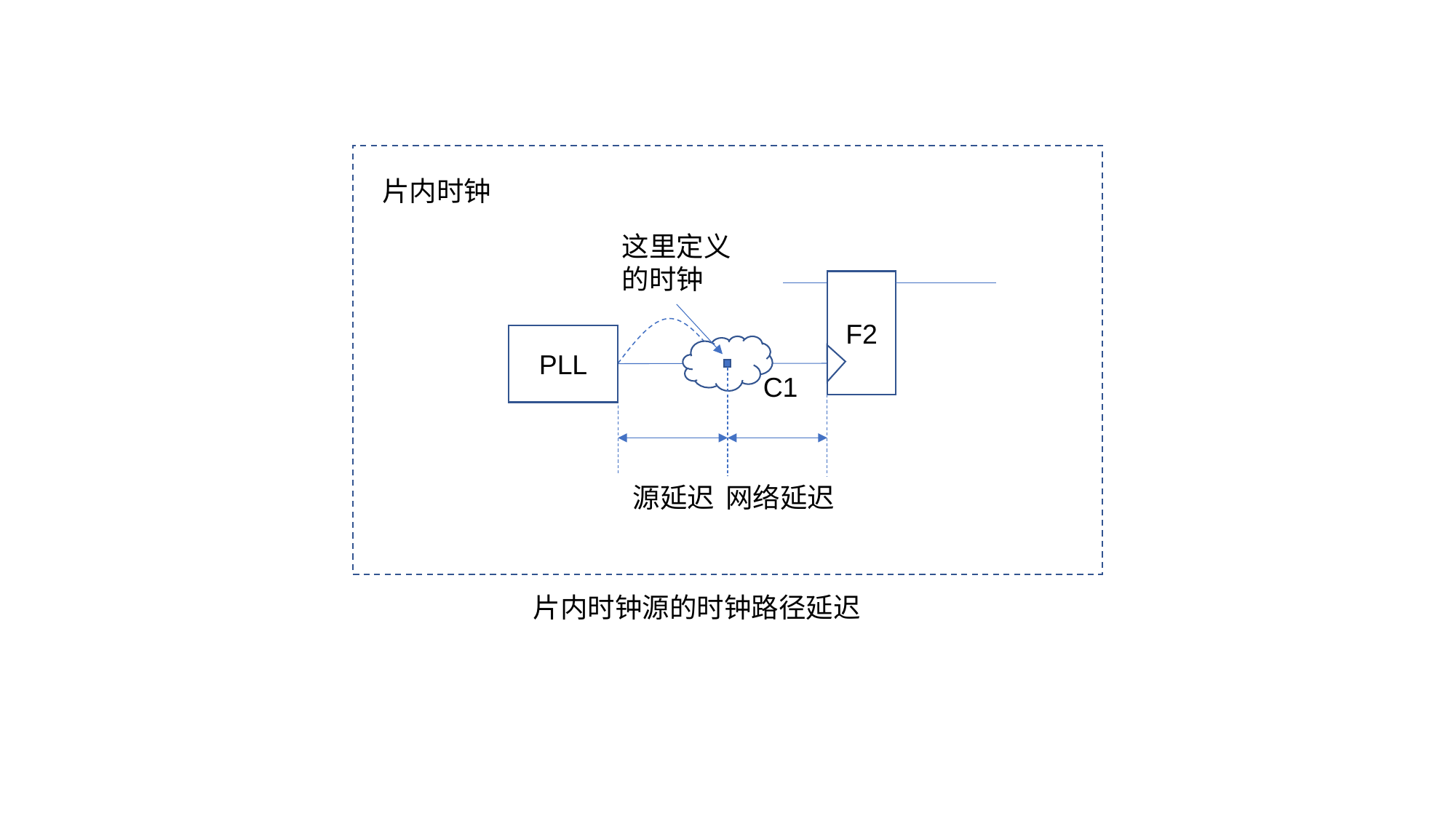

片内时钟
这里定义
的时钟
F2

PLL

C1
网络延迟
源延迟
片内时钟源的时钟路径延迟